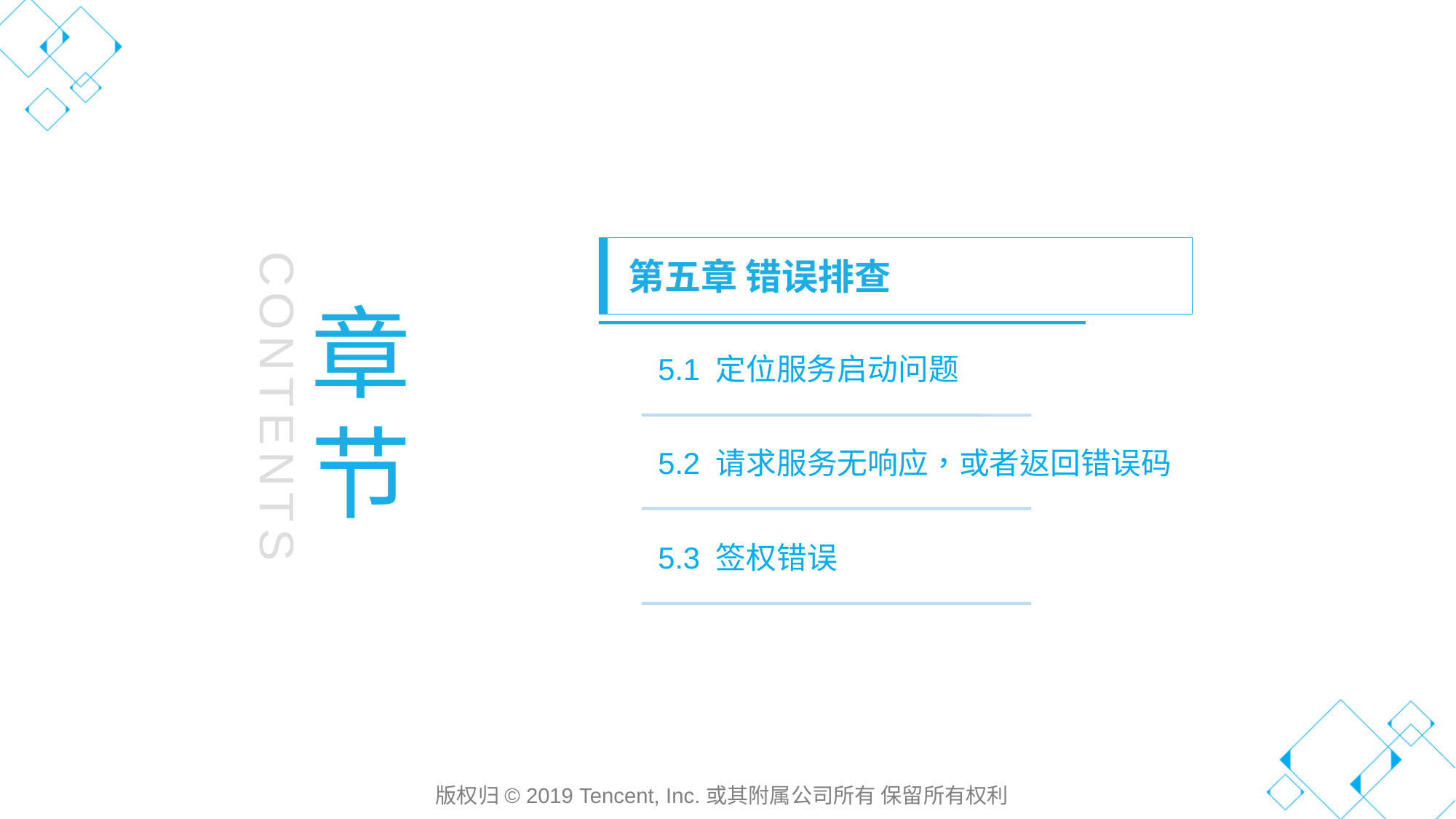

第五章 错误排查
章节

第一章 云计算发展历史
5.1 定位服务启动问题
CONTENTS

5.2 请求服务无响应，或者返回错误码

5.3 签权错误